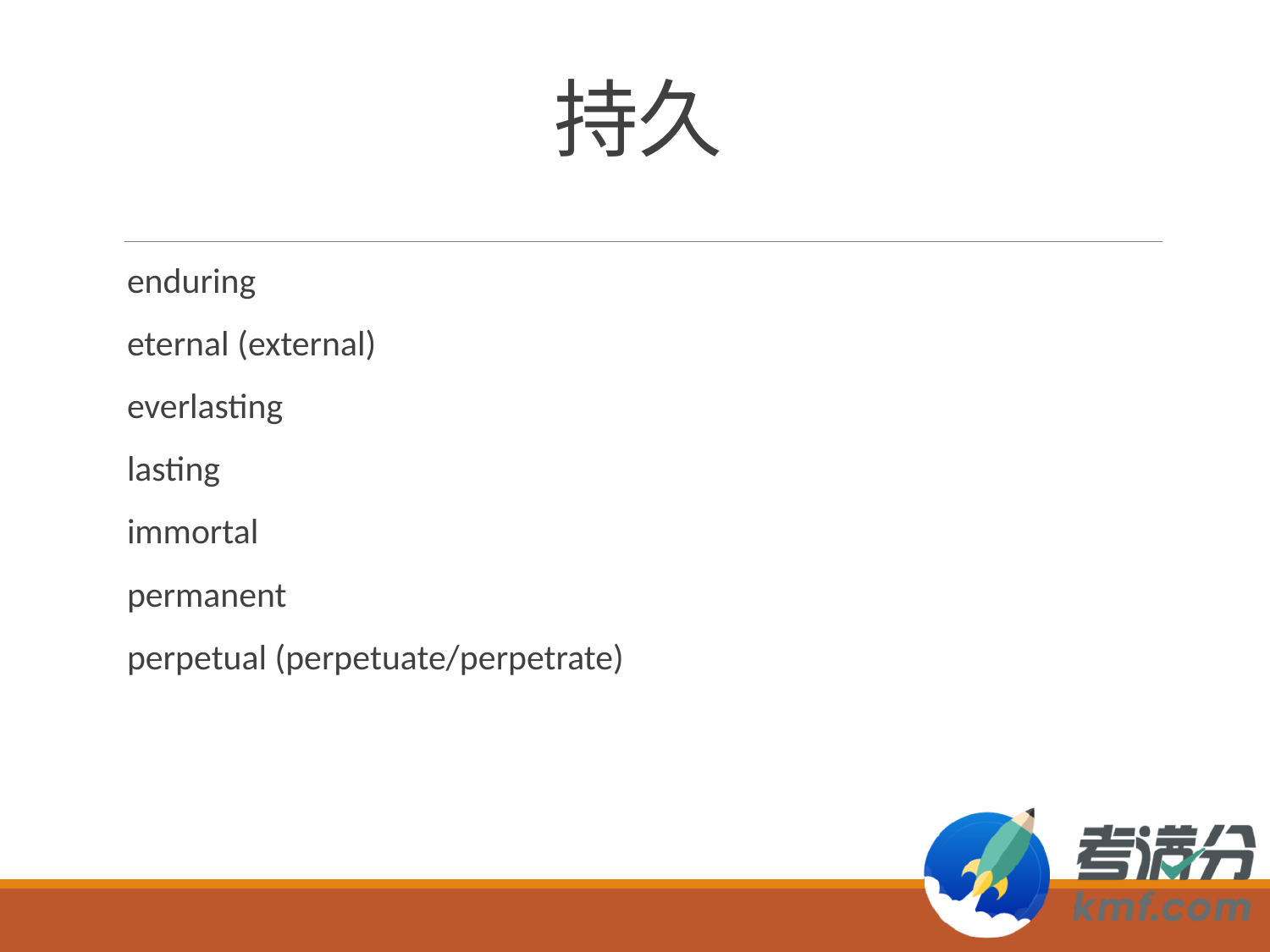

# 持久
enduring
eternal (external)
everlasting
lasting
immortal
permanent
perpetual (perpetuate/perpetrate)